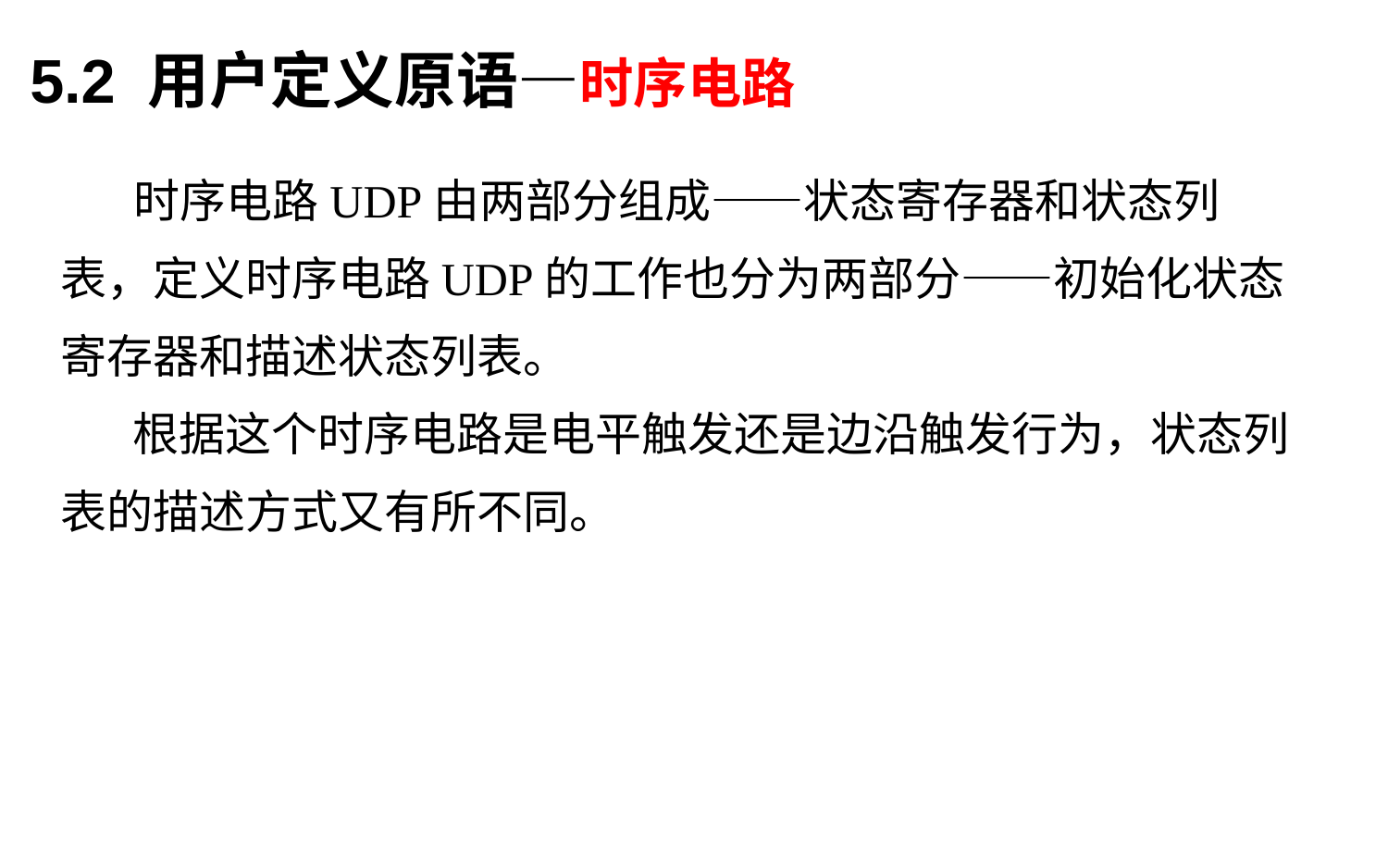

5.2 用户定义原语—时序电路
# 时序电路UDP由两部分组成——状态寄存器和状态列表，定义时序电路UDP的工作也分为两部分——初始化状态寄存器和描述状态列表。 根据这个时序电路是电平触发还是边沿触发行为，状态列表的描述方式又有所不同。